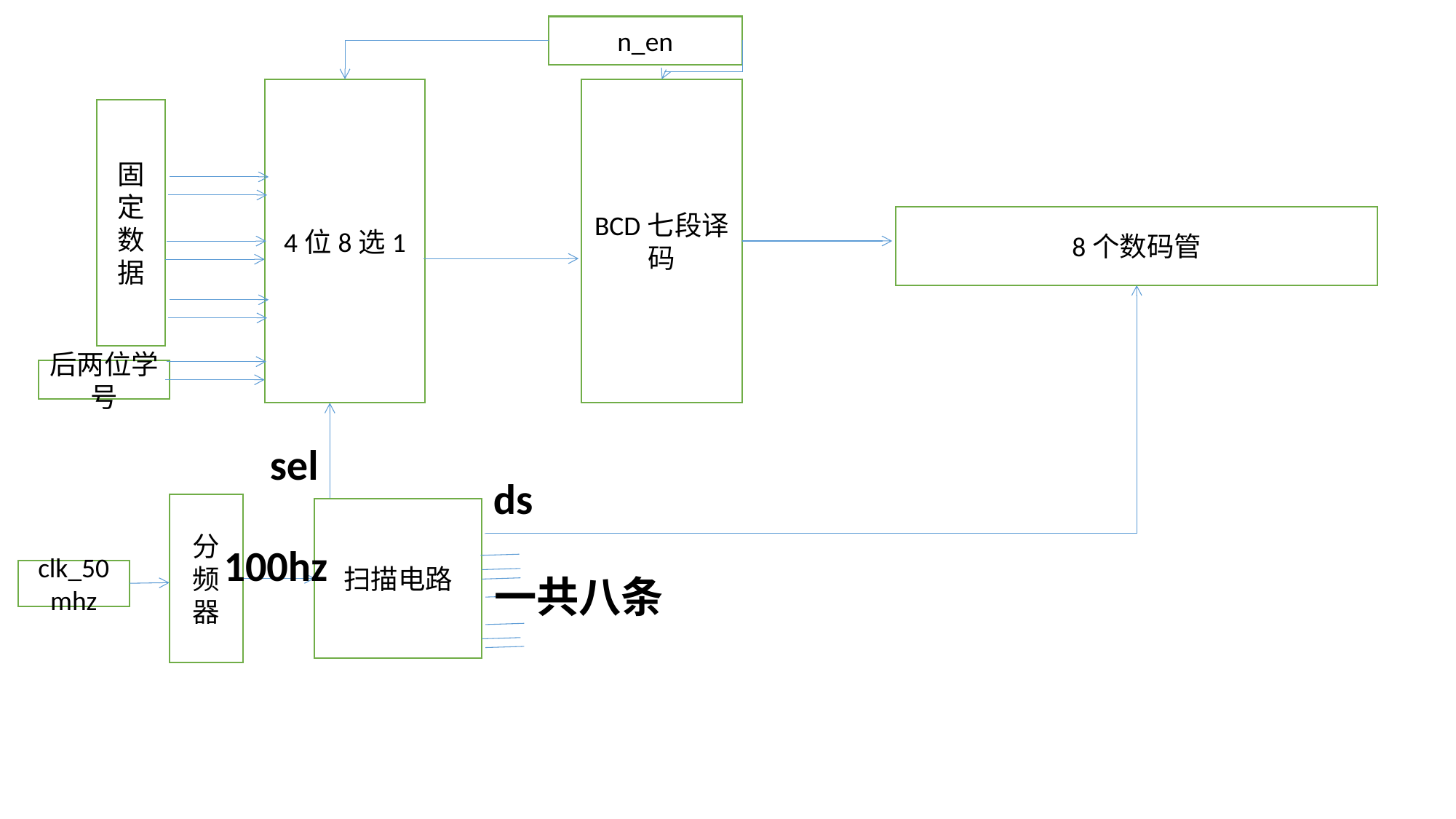

n_en
BCD七段译码
4位8选1
固定数据
8个数码管
后两位学号
sel
ds
分频器
扫描电路
100hz
clk_50mhz
一共八条